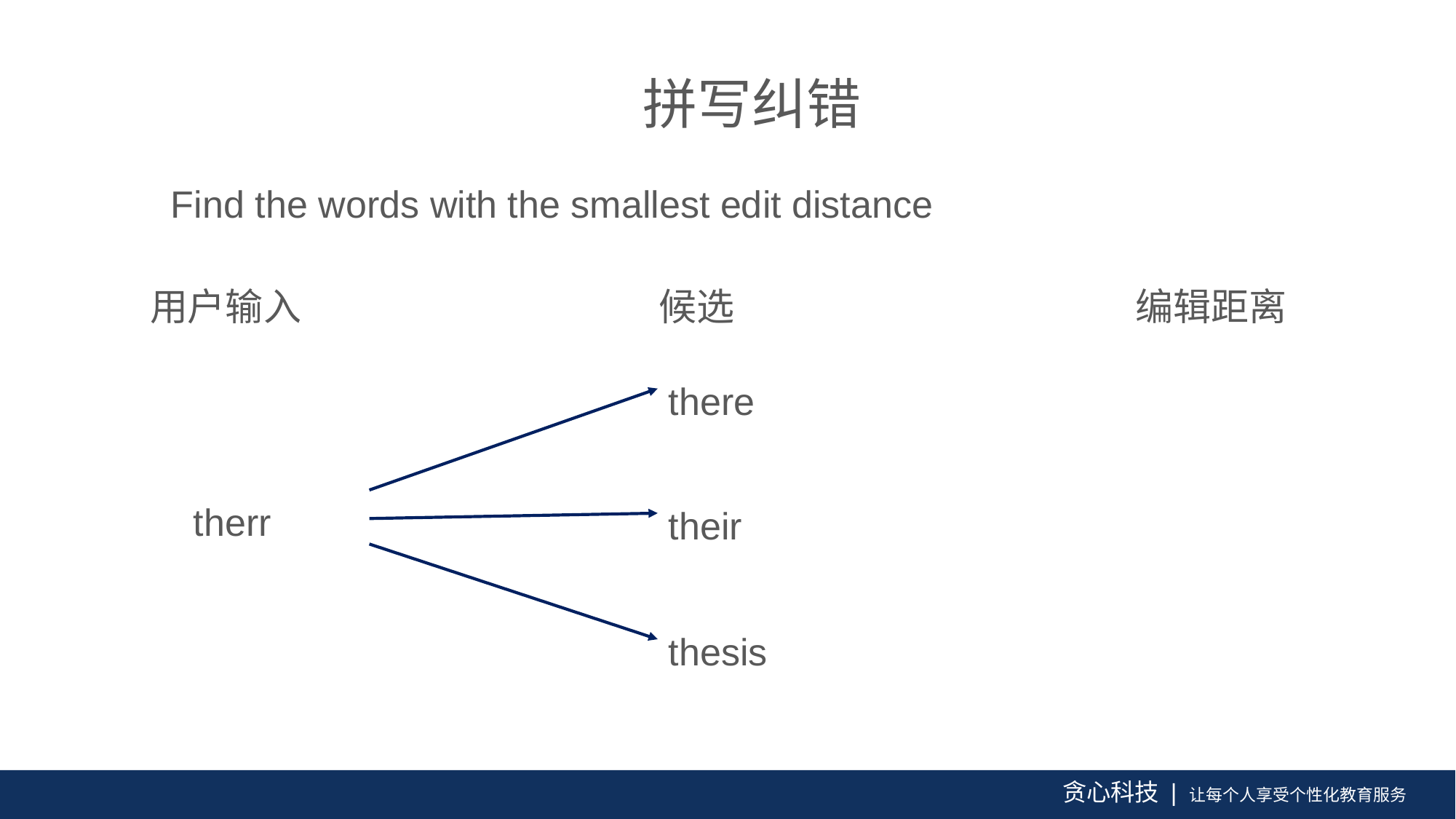

拼写纠错
Find the words with the smallest edit distance
用户输入
候选
编辑距离
there
therr
their
thesis